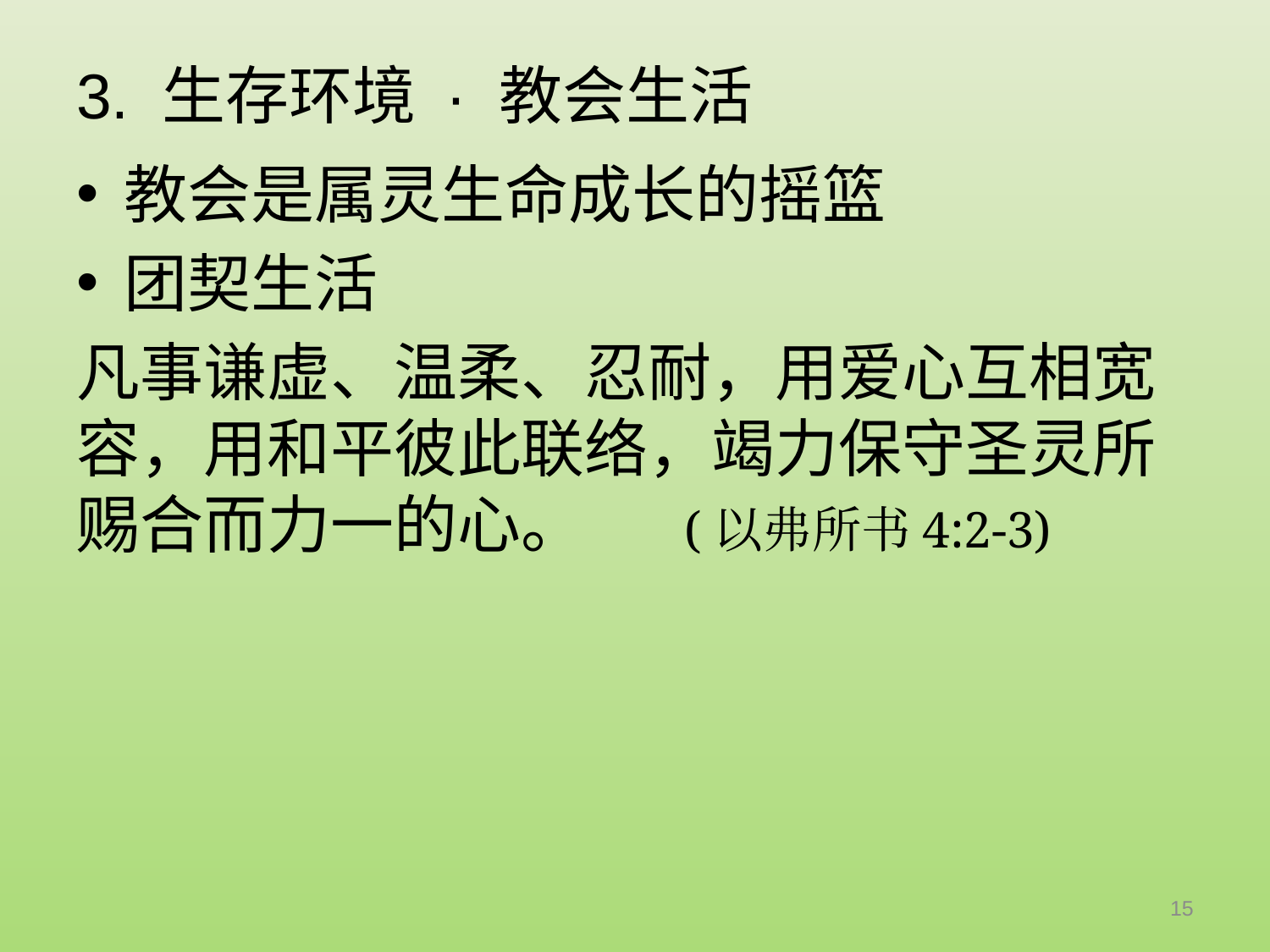

# 3. 生存环境 · 教会生活
教会是属灵生命成长的摇篮
团契生活
凡事谦虚、温柔、忍耐，用爱心互相宽容，用和平彼此联络，竭力保守圣灵所赐合而力一的心。      (以弗所书4:2-3)
15